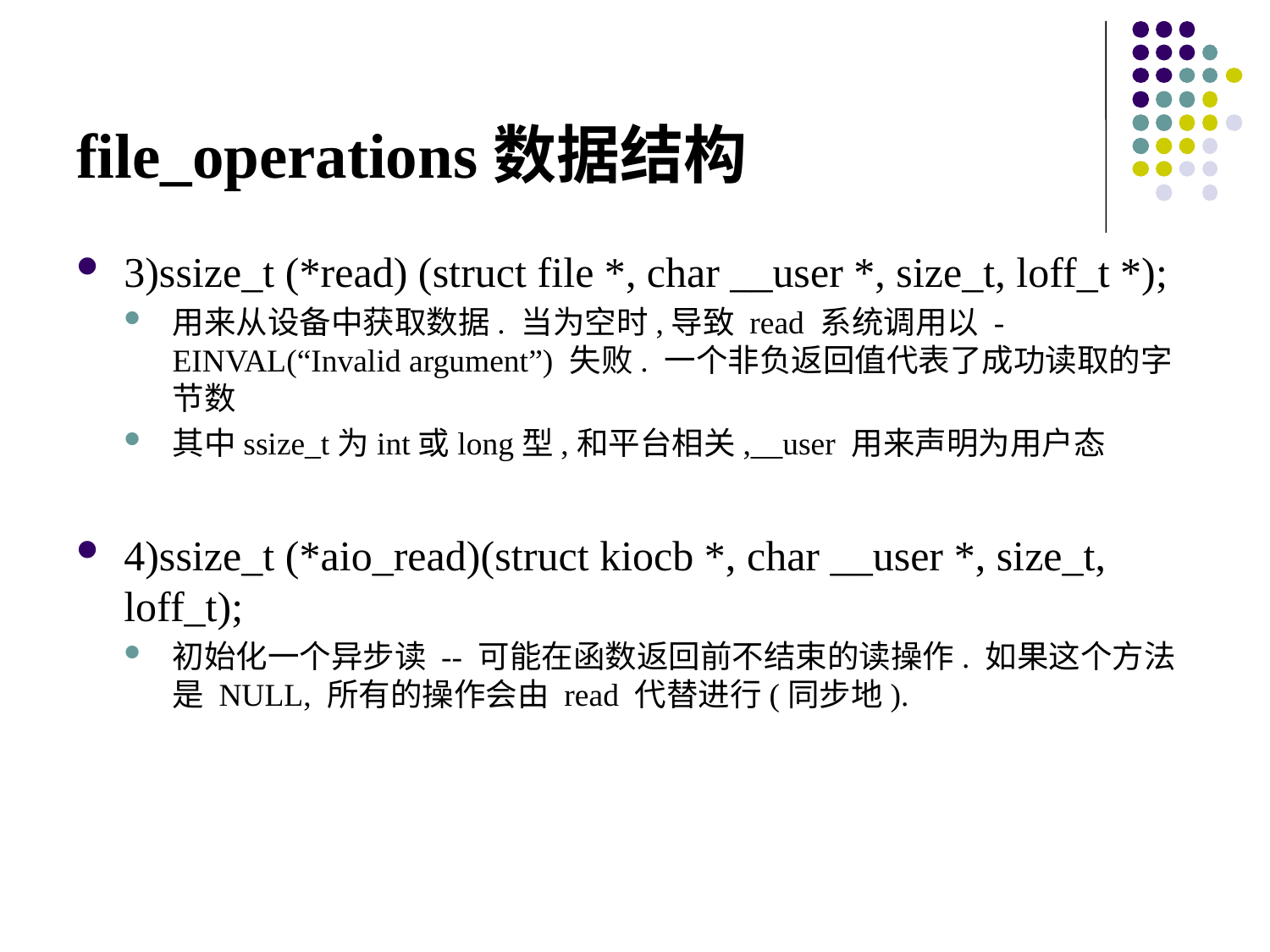

# file_operations数据结构
3)ssize_t (*read) (struct file *, char __user *, size_t, loff_t *);
用来从设备中获取数据. 当为空时,导致 read 系统调用以 -EINVAL(“Invalid argument”) 失败. 一个非负返回值代表了成功读取的字节数
其中ssize_t为int或long型,和平台相关,__user 用来声明为用户态

4)ssize_t (*aio_read)(struct kiocb *, char __user *, size_t, loff_t);
初始化一个异步读 -- 可能在函数返回前不结束的读操作. 如果这个方法是 NULL, 所有的操作会由 read 代替进行(同步地).